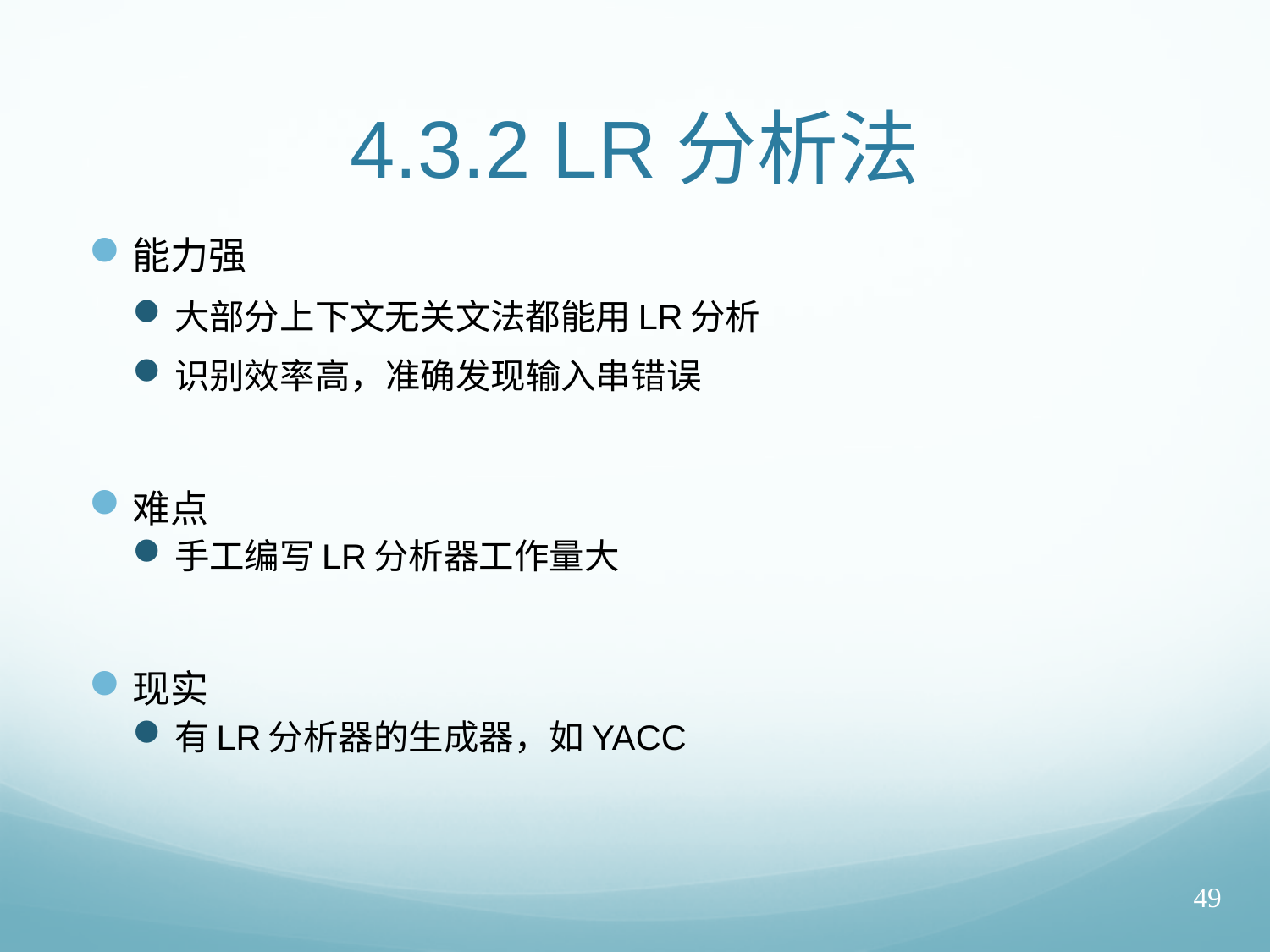

# 4.3.2 LR分析法
能力强
大部分上下文无关文法都能用LR分析
识别效率高，准确发现输入串错误

难点
手工编写LR分析器工作量大

现实
有LR分析器的生成器，如YACC

49